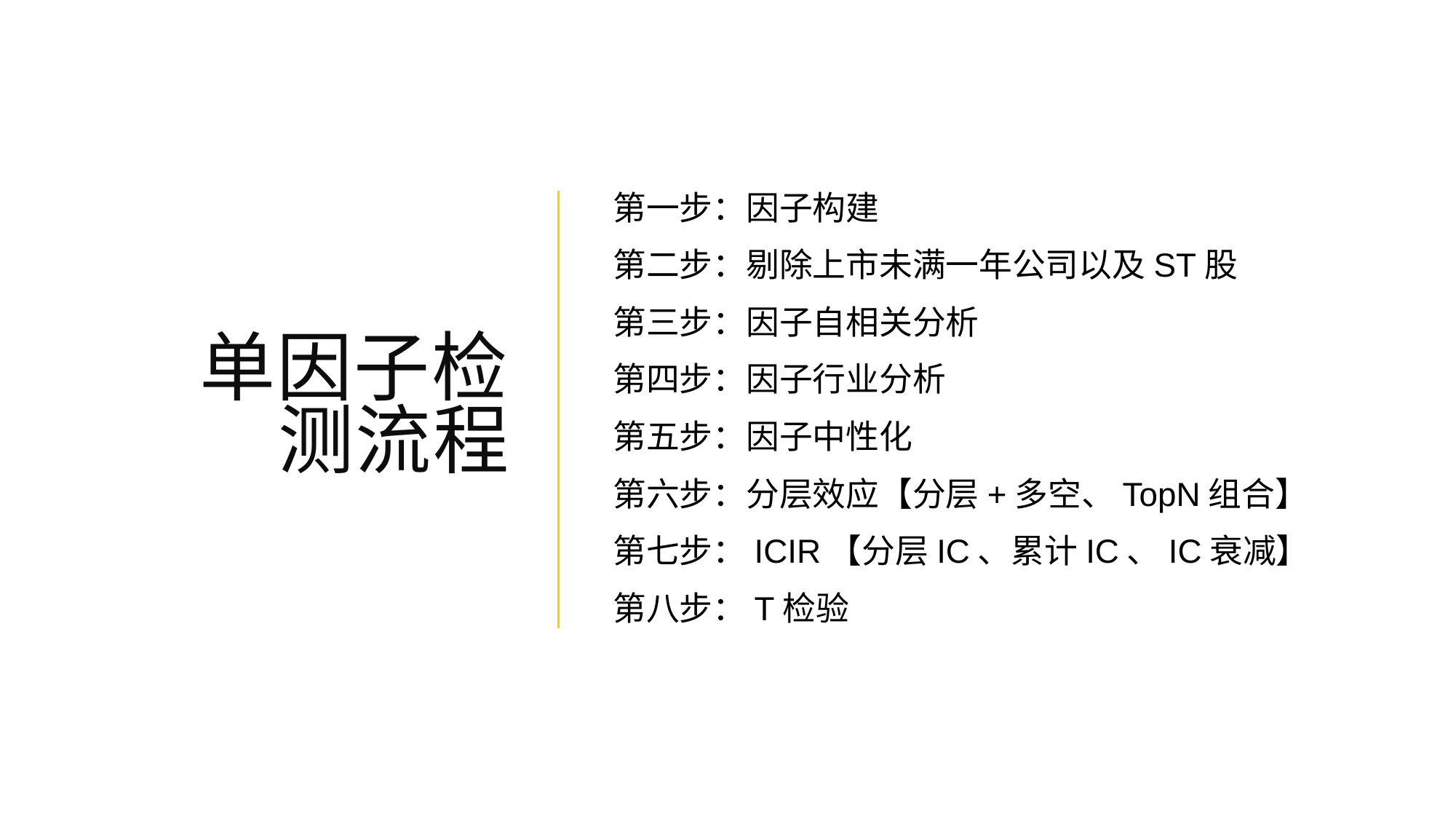

# 单因子检测流程
第一步：因子构建
第二步：剔除上市未满一年公司以及ST股
第三步：因子自相关分析
第四步：因子行业分析
第五步：因子中性化
第六步：分层效应【分层+多空、TopN组合】
第七步：ICIR【分层IC、累计IC、IC衰减】
第八步：T检验